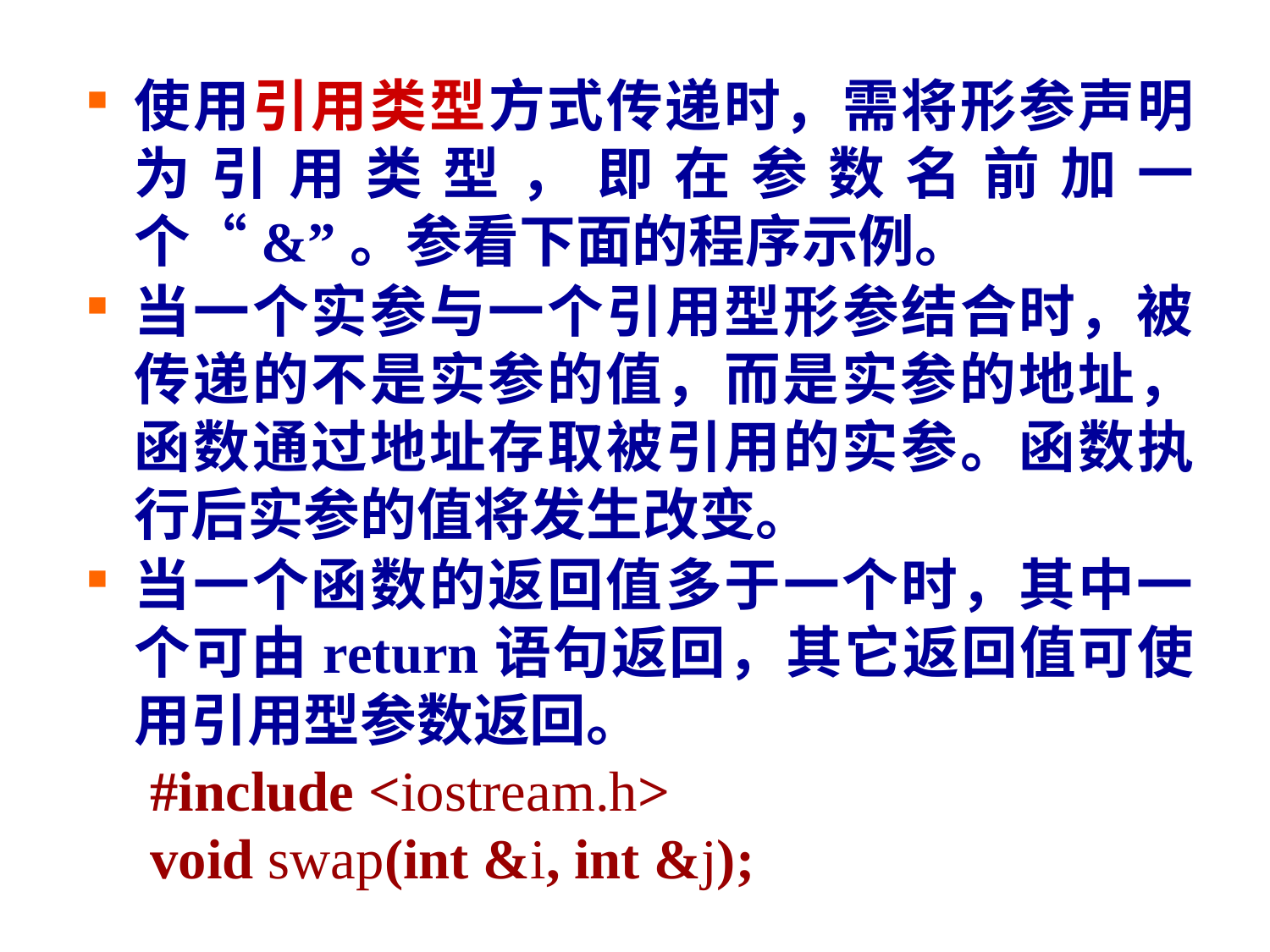

使用引用类型方式传递时，需将形参声明为引用类型，即在参数名前加一个“&”。参看下面的程序示例。
当一个实参与一个引用型形参结合时，被传递的不是实参的值，而是实参的地址，函数通过地址存取被引用的实参。函数执行后实参的值将发生改变。
当一个函数的返回值多于一个时，其中一个可由return语句返回，其它返回值可使用引用型参数返回。
#include <iostream.h>
void swap(int &i, int &j);
78